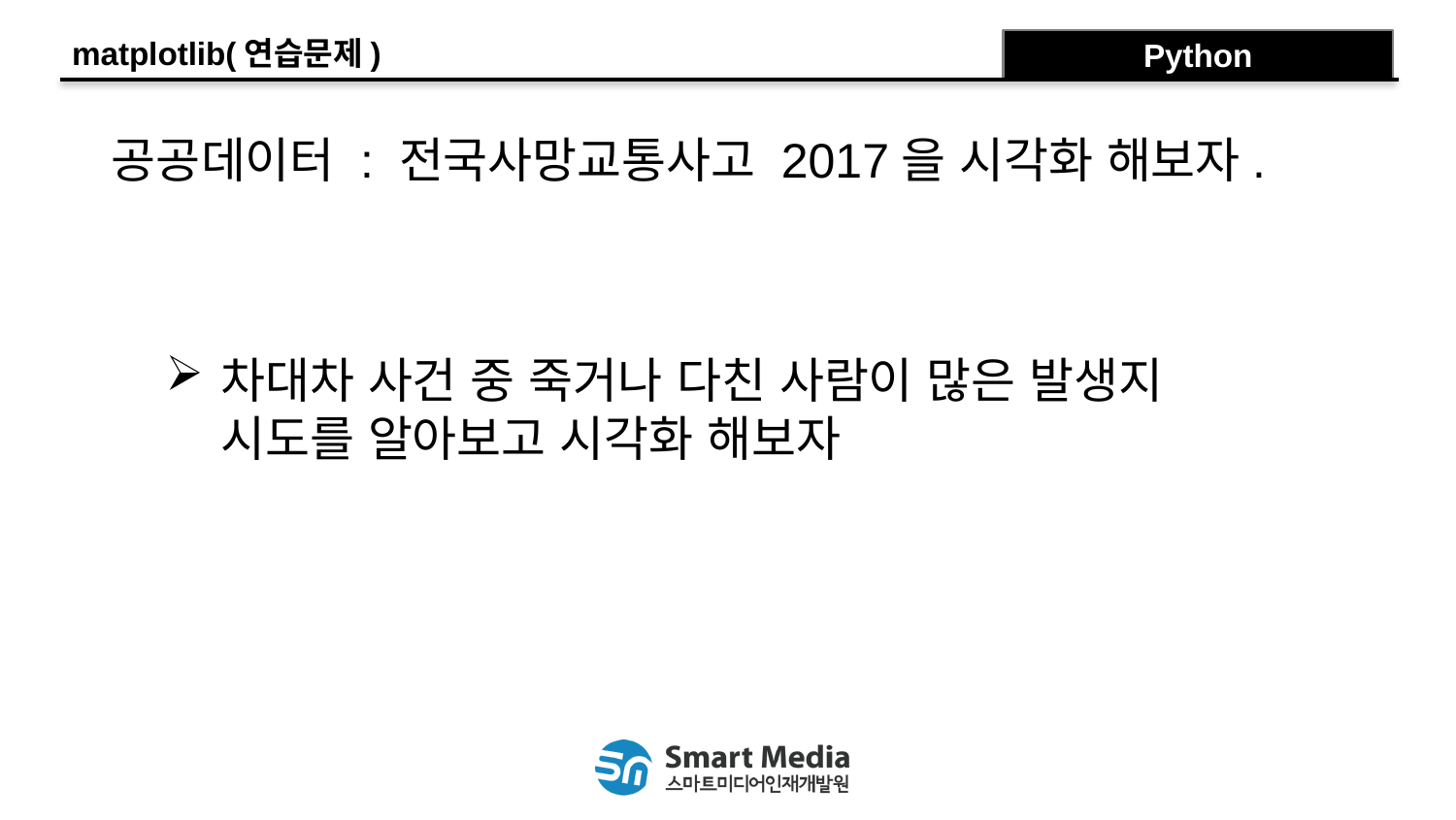

matplotlib(연습문제)
Python
공공데이터 : 전국사망교통사고 2017을 시각화 해보자.
차대차 사건 중 죽거나 다친 사람이 많은 발생지 시도를 알아보고 시각화 해보자